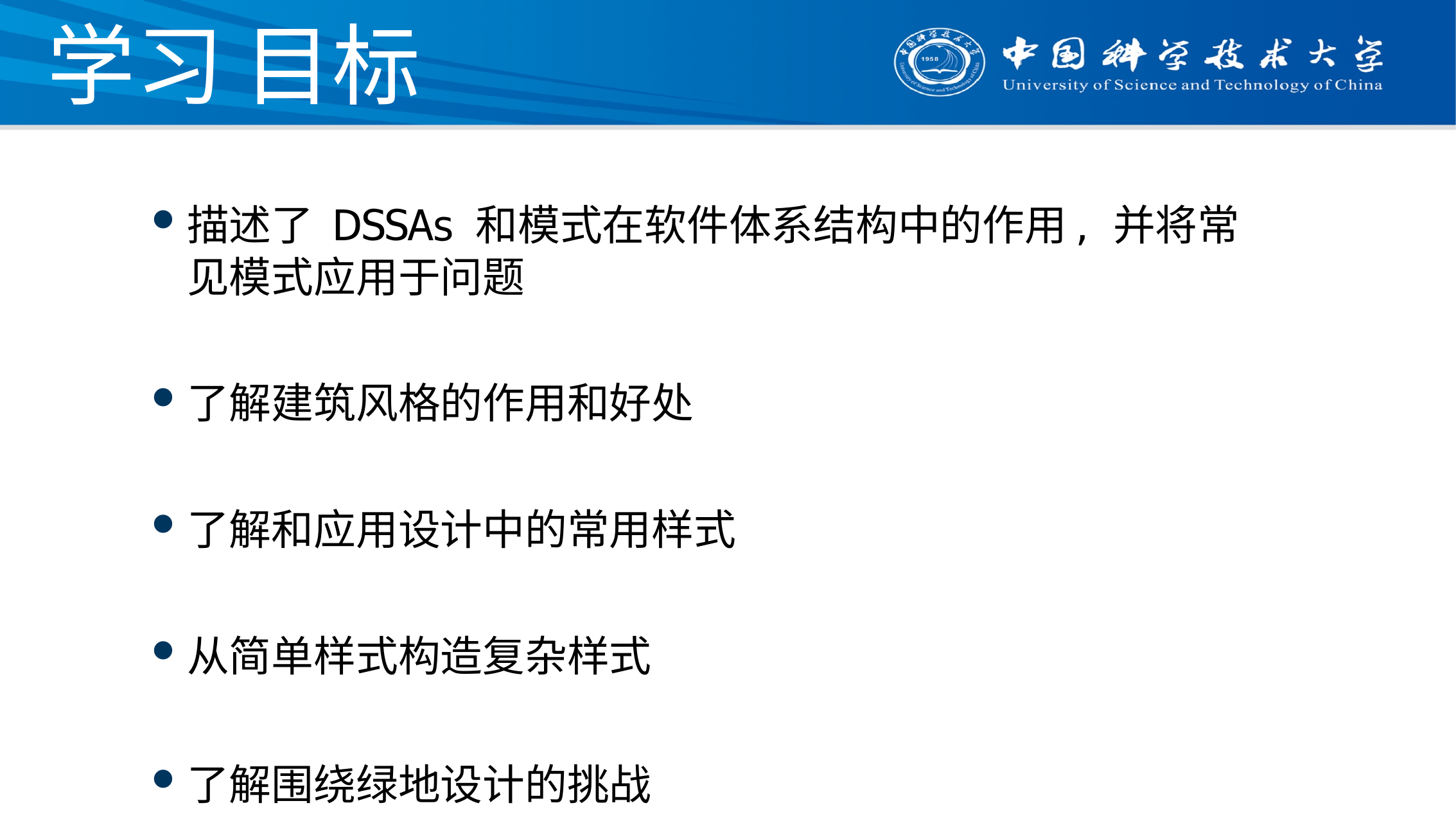

# 学习 目标
描述了 DSSAs 和模式在软件体系结构中的作用, 并将常见模式应用于问题

了解建筑风格的作用和好处

了解和应用设计中的常用样式

从简单样式构造复杂样式

了解围绕绿地设计的挑战